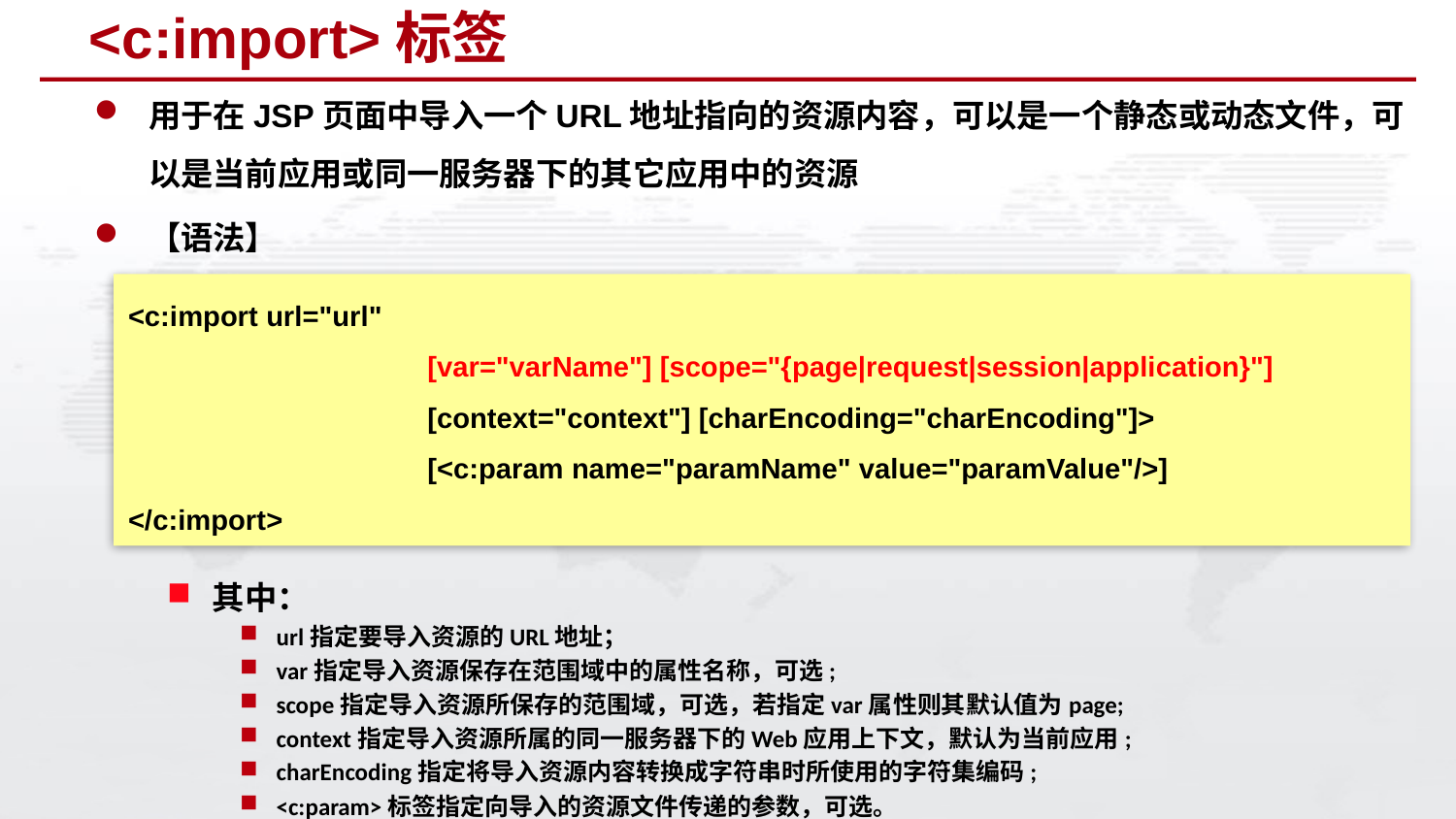

# <c:import>标签
用于在JSP页面中导入一个URL地址指向的资源内容，可以是一个静态或动态文件，可以是当前应用或同一服务器下的其它应用中的资源
【语法】

其中：
url指定要导入资源的URL地址；
var指定导入资源保存在范围域中的属性名称，可选;
scope指定导入资源所保存的范围域，可选，若指定var属性则其默认值为page;
context指定导入资源所属的同一服务器下的Web应用上下文，默认为当前应用;
charEncoding指定将导入资源内容转换成字符串时所使用的字符集编码;
<c:param>标签指定向导入的资源文件传递的参数，可选。
<c:import url="url"
	 	 [var="varName"] [scope="{page|request|session|application}"]
	 	 [context="context"] [charEncoding="charEncoding"]>
	 	 [<c:param name="paramName" value="paramValue"/>]
</c:import>